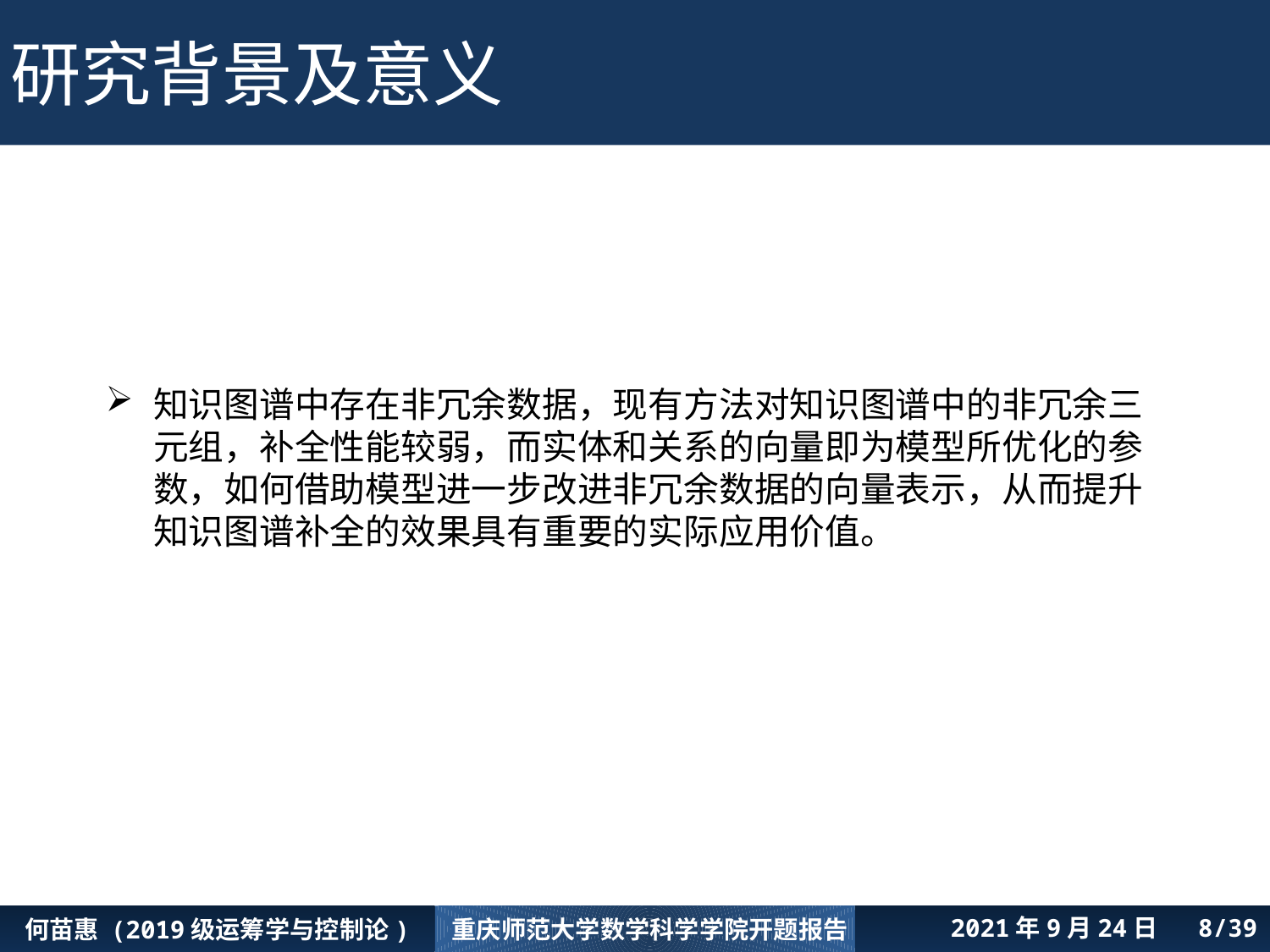

研究背景及意义
知识图谱中存在非冗余数据，现有方法对知识图谱中的非冗余三元组，补全性能较弱，而实体和关系的向量即为模型所优化的参数，如何借助模型进一步改进非冗余数据的向量表示，从而提升知识图谱补全的效果具有重要的实际应用价值。

何苗惠 (2019级运筹学与控制论)
重庆师范大学数学科学学院开题报告
2021年9月24日      8/39